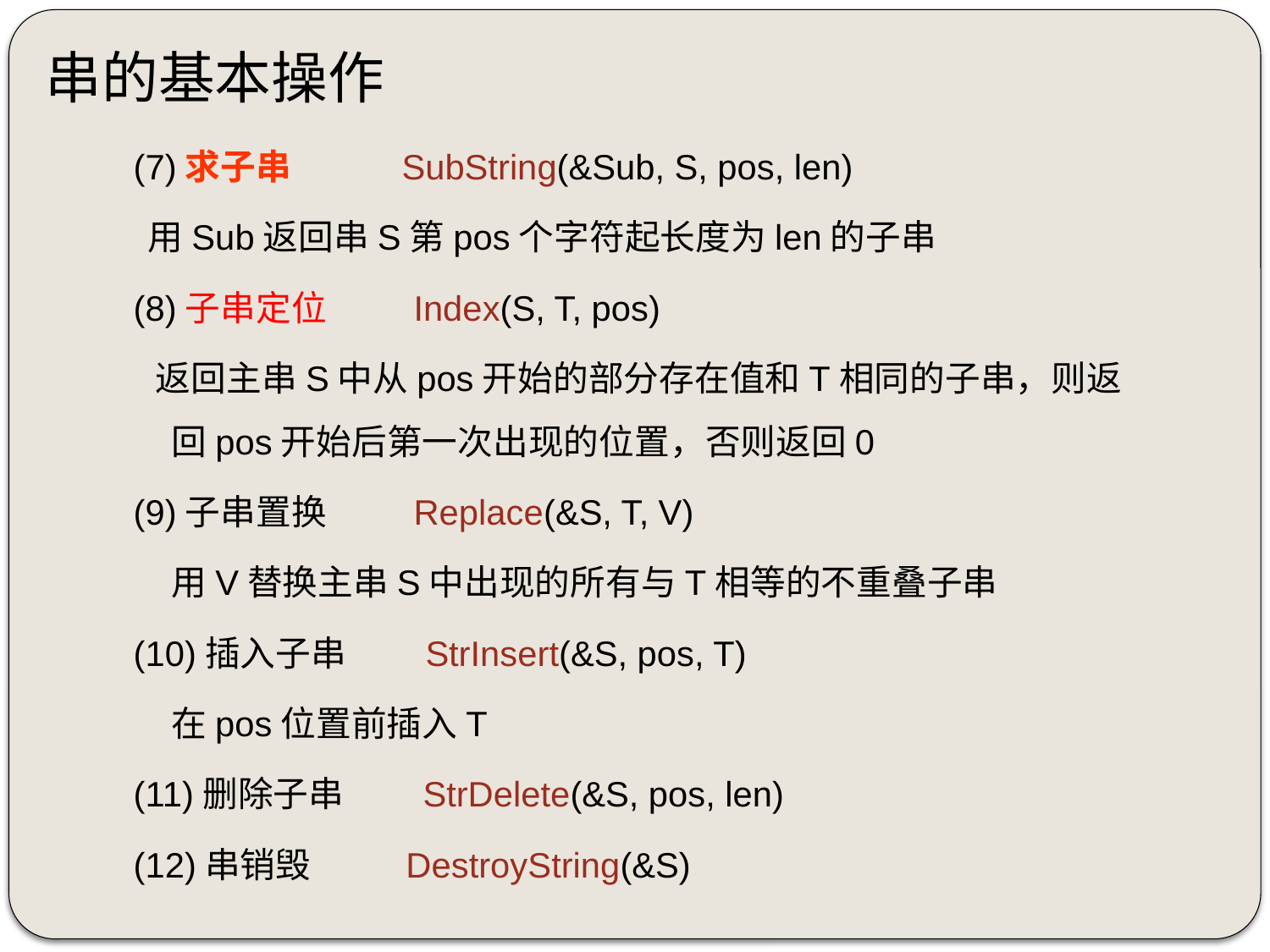

串的基本操作
 (7)求子串             SubString(&Sub, S, pos, len)
  用Sub返回串S第pos个字符起长度为len的子串
 (8)子串定位          Index(S, T, pos)
   返回主串S中从pos开始的部分存在值和T相同的子串，则返回pos开始后第一次出现的位置，否则返回0
 (9)子串置换          Replace(&S, T, V)
	用V替换主串S中出现的所有与T相等的不重叠子串
 (10)插入子串         StrInsert(&S, pos, T)
     在pos位置前插入T
 (11)删除子串         StrDelete(&S, pos, len)
 (12)串销毁           DestroyString(&S)